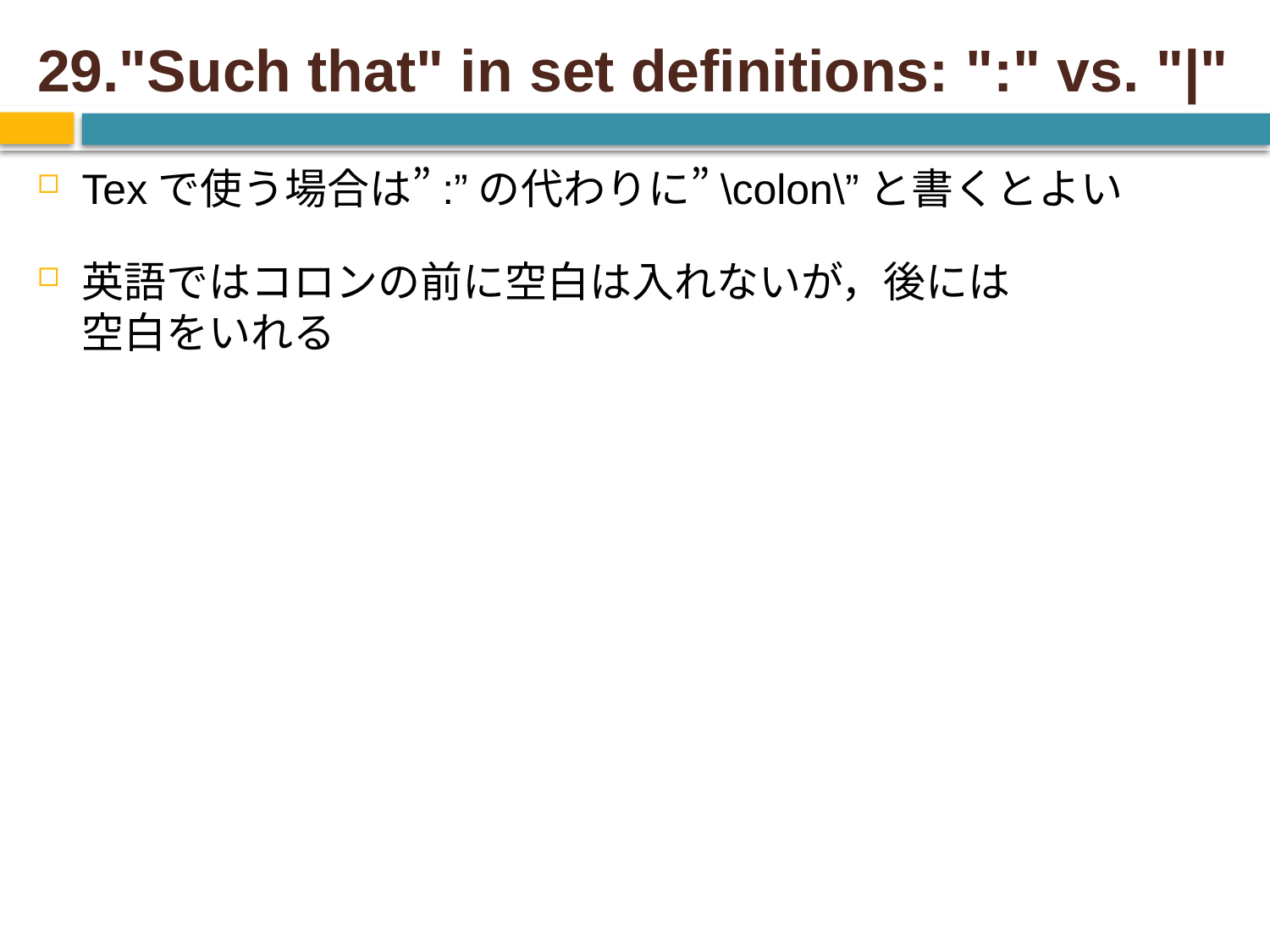

# 29."Such that" in set definitions: ":" vs. "|"
Texで使う場合は”:”の代わりに”\colon\”と書くとよい
英語ではコロンの前に空白は入れないが，後には
空白をいれる